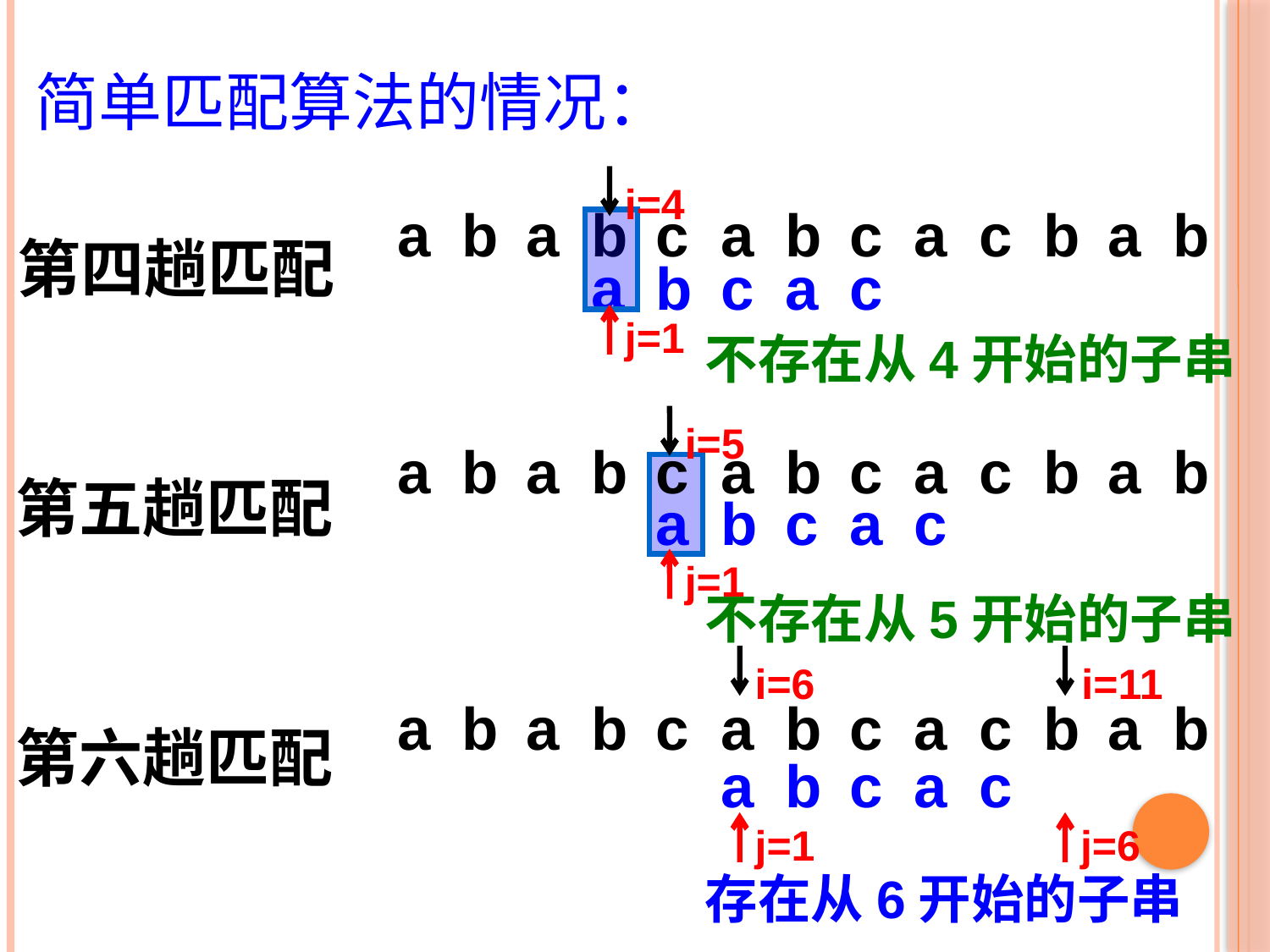

简单匹配算法的情况：

i=4
a
b
a
b
c
a
b
c
a
c
b
a
b

第四趟匹配
a
b
c
a
c

j=1
不存在从4开始的子串

i=5
a
b
a
b
c
a
b
c
a
c
b
a
b

第五趟匹配
a
b
c
a
c

j=1
不存在从5开始的子串

i=6

i=11
a
b
a
b
c
a
b
c
a
c
b
a
b
第六趟匹配
a
b
c
a
c

j=1

j=6
存在从6开始的子串